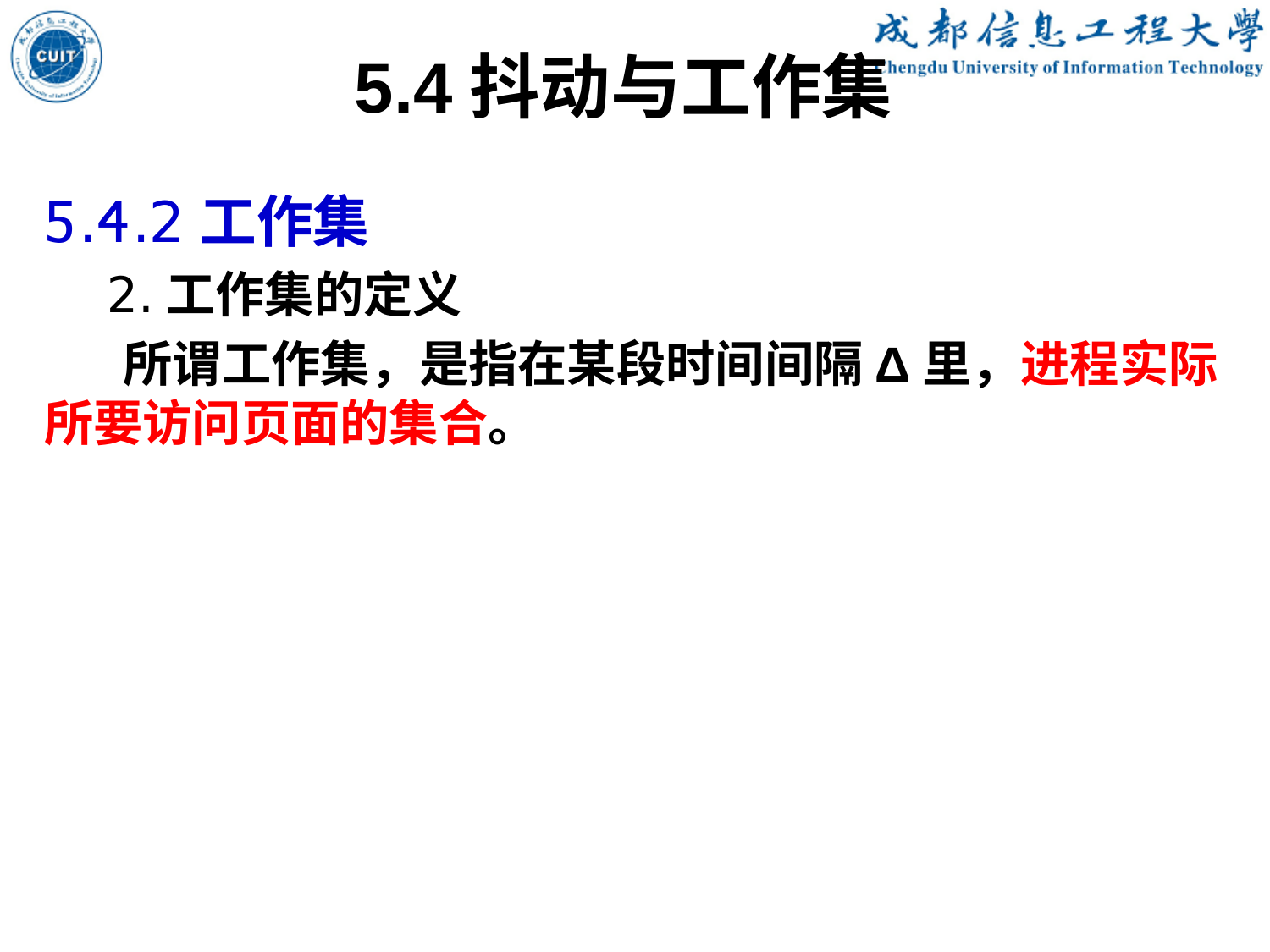

5.4抖动与工作集
5.4.2工作集
2.工作集的定义
      所谓工作集，是指在某段时间间隔Δ里，进程实际所要访问页面的集合。